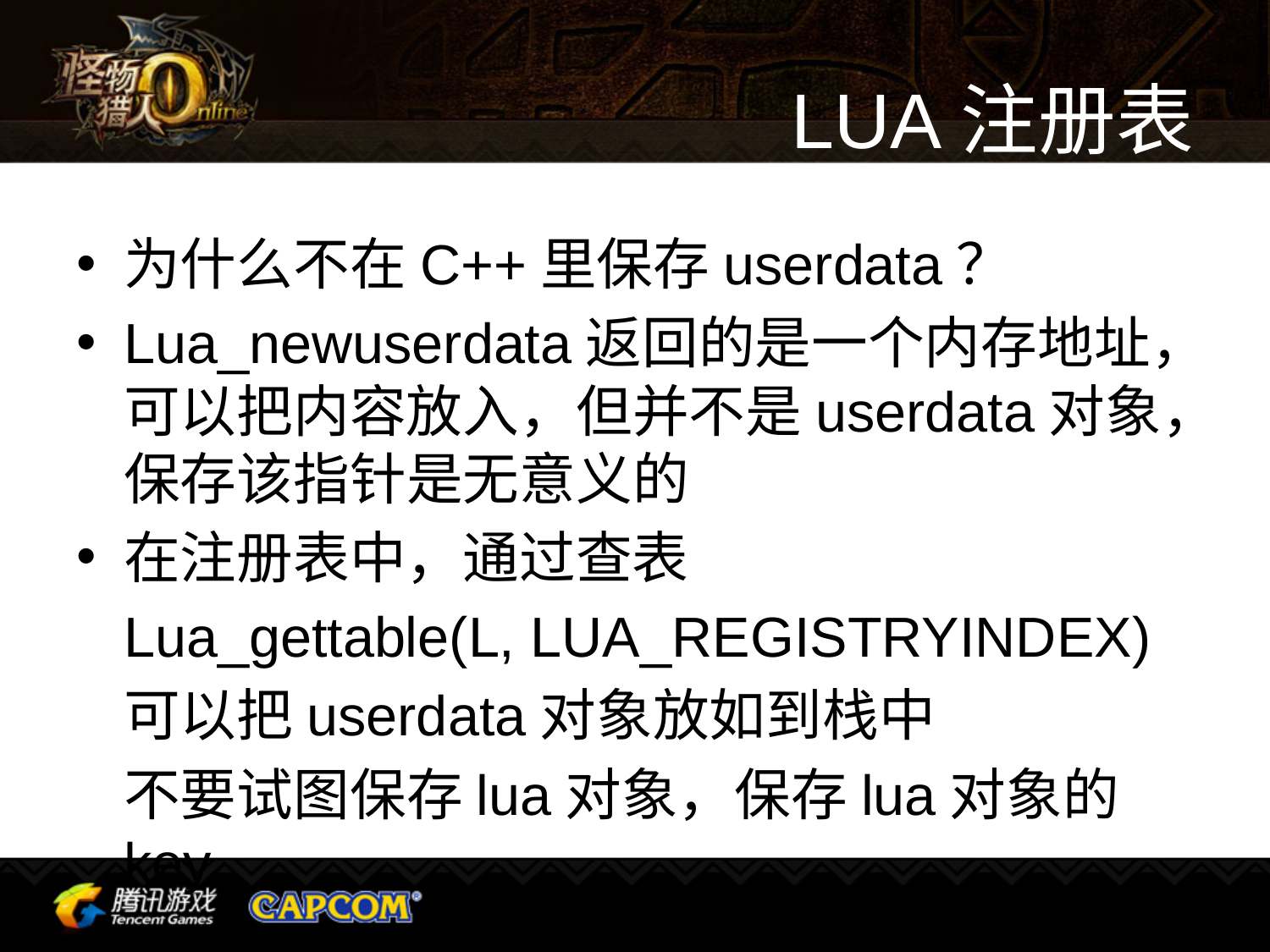

# LUA注册表
为什么不在C++里保存userdata？
Lua_newuserdata返回的是一个内存地址，可以把内容放入，但并不是userdata对象，保存该指针是无意义的
在注册表中，通过查表
	Lua_gettable(L, LUA_REGISTRYINDEX)
	可以把userdata对象放如到栈中
	不要试图保存lua对象，保存lua对象的key